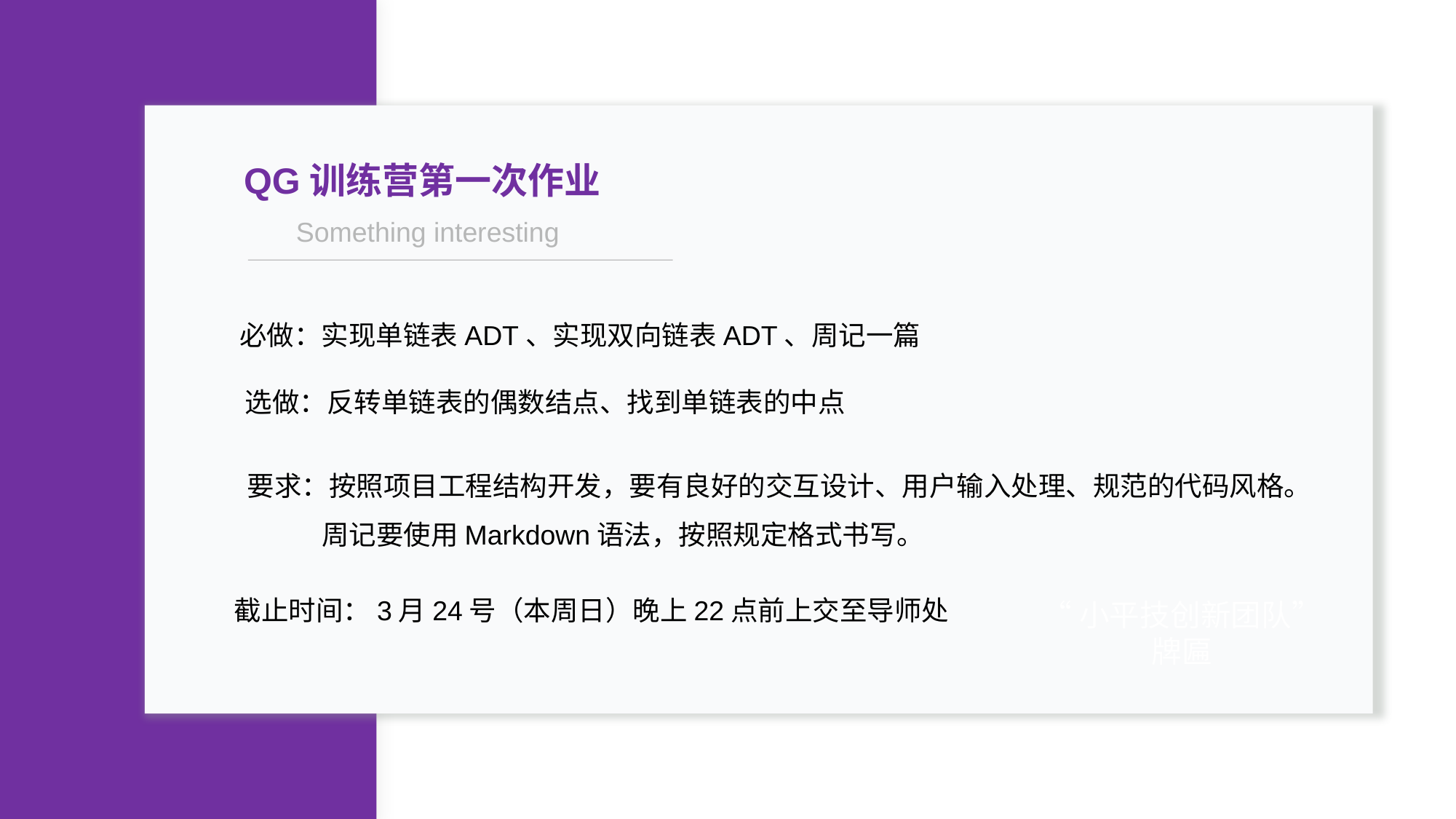

QG训练营第一次作业

Something interesting
必做：实现单链表ADT、实现双向链表ADT、周记一篇
选做：反转单链表的偶数结点、找到单链表的中点
要求：按照项目工程结构开发，要有良好的交互设计、用户输入处理、规范的代码风格。
           周记要使用Markdown语法，按照规定格式书写。
截止时间：3月24号（本周日）晚上22点前上交至导师处
“小平技创新团队”
牌匾